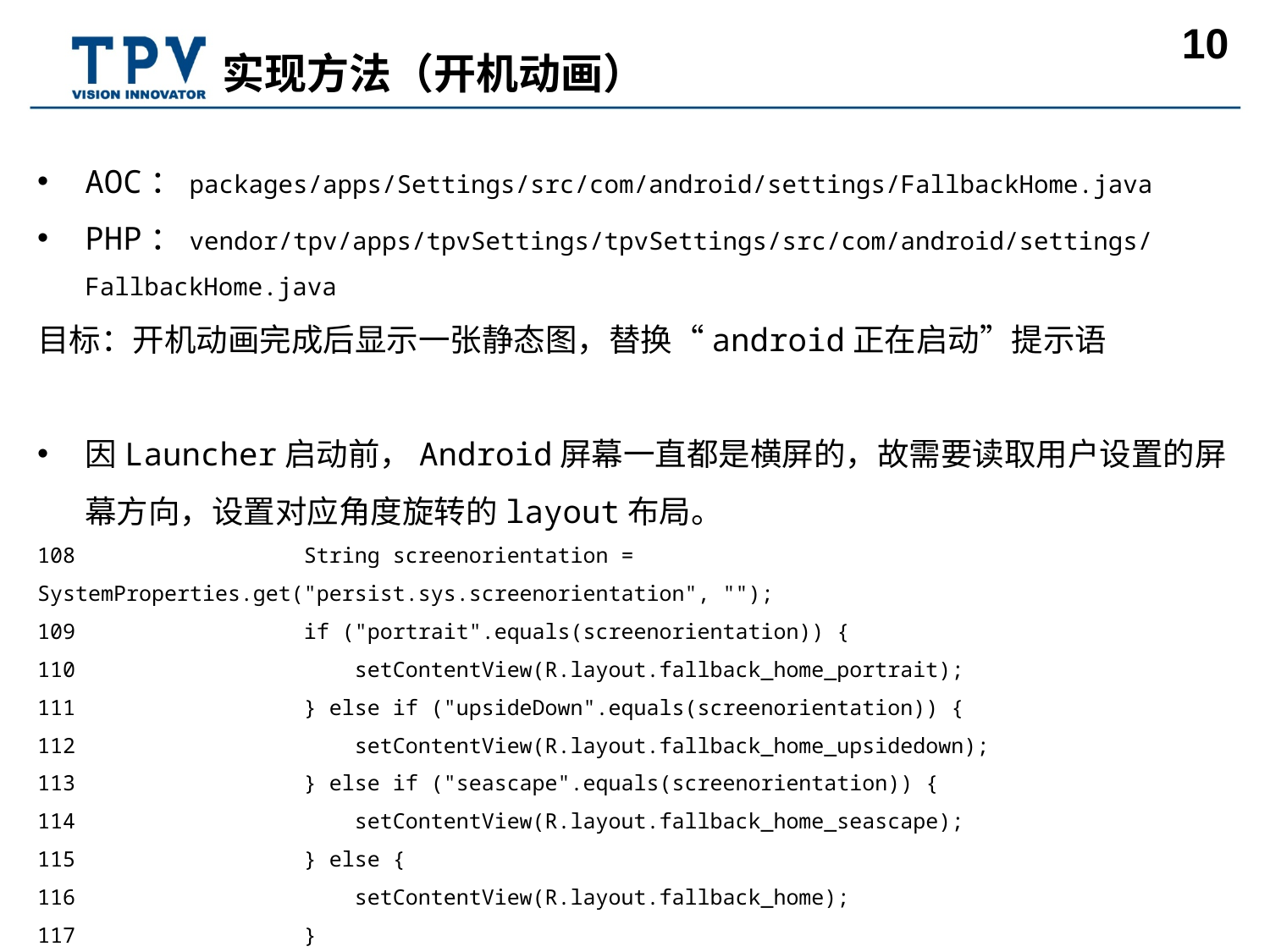

# 实现方法（开机动画）
AOC：packages/apps/Settings/src/com/android/settings/FallbackHome.java
PHP：vendor/tpv/apps/tpvSettings/tpvSettings/src/com/android/settings/FallbackHome.java
目标：开机动画完成后显示一张静态图，替换“android正在启动”提示语

因Launcher启动前，Android屏幕一直都是横屏的，故需要读取用户设置的屏幕方向，设置对应角度旋转的layout布局。
108                  String screenorientation = SystemProperties.get("persist.sys.screenorientation", "");
109                  if ("portrait".equals(screenorientation)) {
110                      setContentView(R.layout.fallback_home_portrait);
111                  } else if ("upsideDown".equals(screenorientation)) {
112                      setContentView(R.layout.fallback_home_upsidedown);
113                  } else if ("seascape".equals(screenorientation)) {
114                      setContentView(R.layout.fallback_home_seascape);
115                  } else {
116                      setContentView(R.layout.fallback_home);
117                  }
118              }